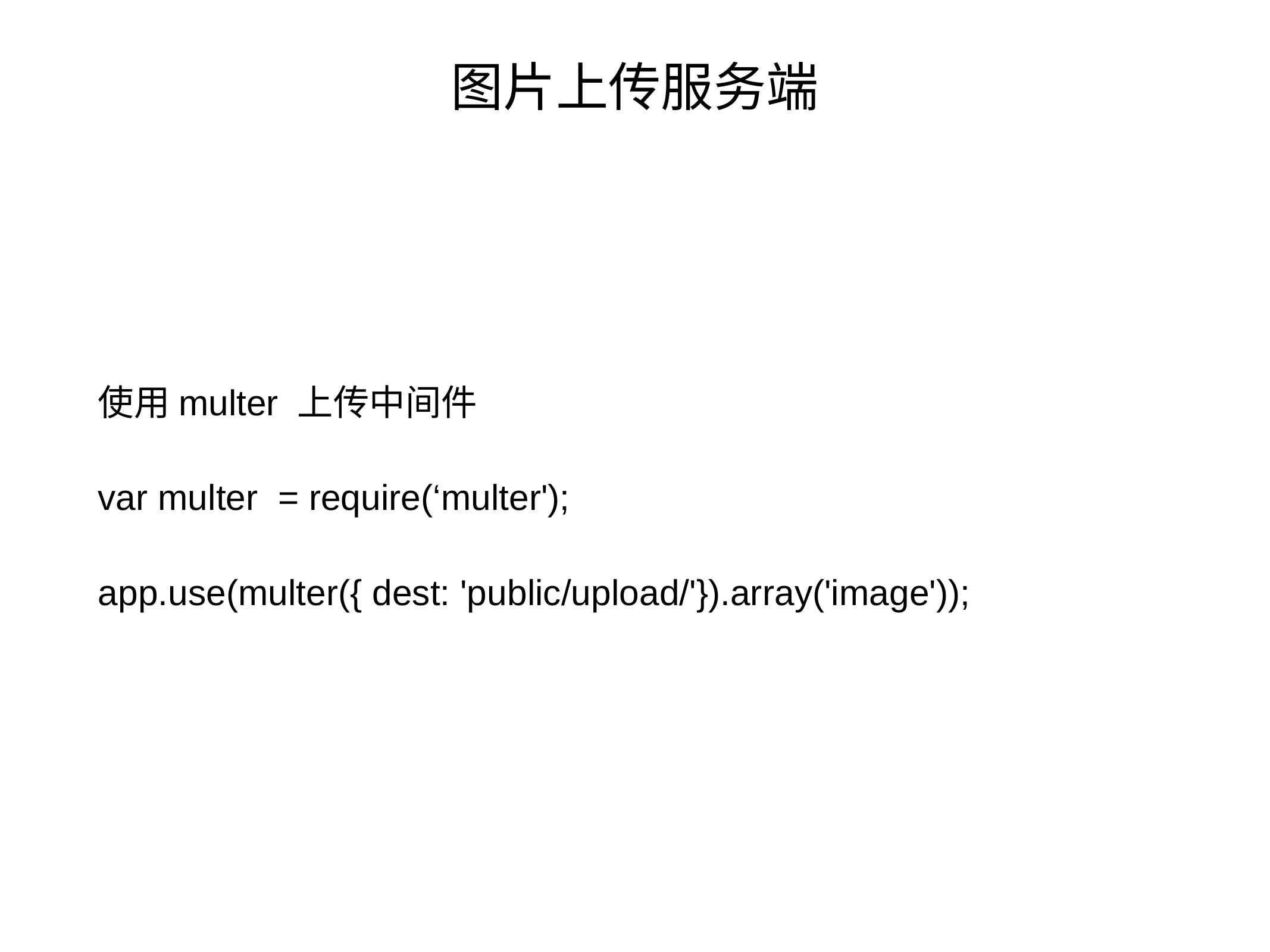

# 图片上传服务端
使用multer 上传中间件
var multer  = require(‘multer');
app.use(multer({ dest: 'public/upload/'}).array('image'));